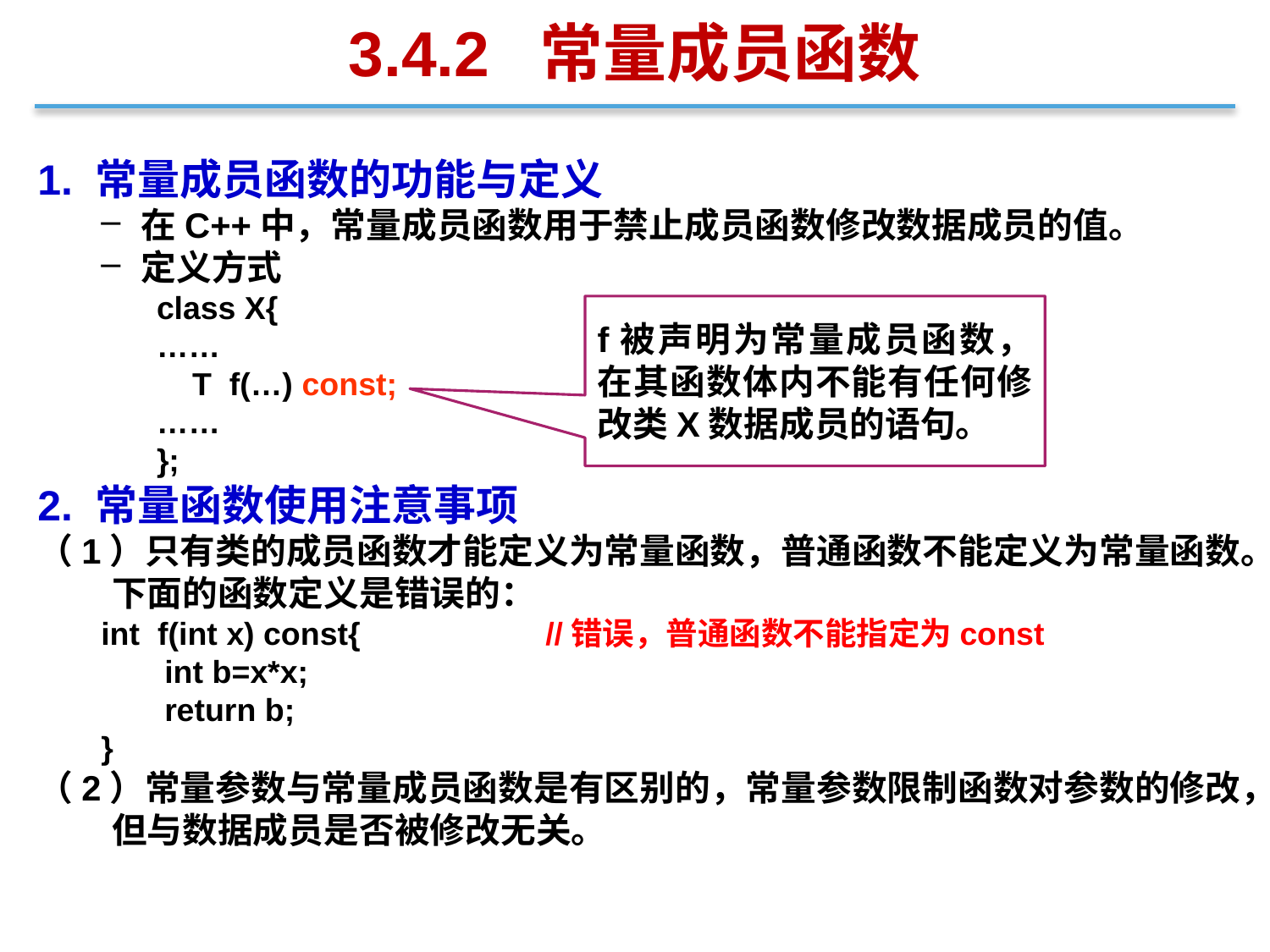

3.4.2  常量成员函数
1. 常量成员函数的功能与定义
在C++中，常量成员函数用于禁止成员函数修改数据成员的值。
定义方式
class X{
……
    T  f(…) const;
……
};
2. 常量函数使用注意事项
（1）只有类的成员函数才能定义为常量函数，普通函数不能定义为常量函数。下面的函数定义是错误的：
int  f(int x) const{		//错误，普通函数不能指定为const
	int b=x*x;
    	return b;
}
（2）常量参数与常量成员函数是有区别的，常量参数限制函数对参数的修改，但与数据成员是否被修改无关。

f被声明为常量成员函数，在其函数体内不能有任何修改类X数据成员的语句。